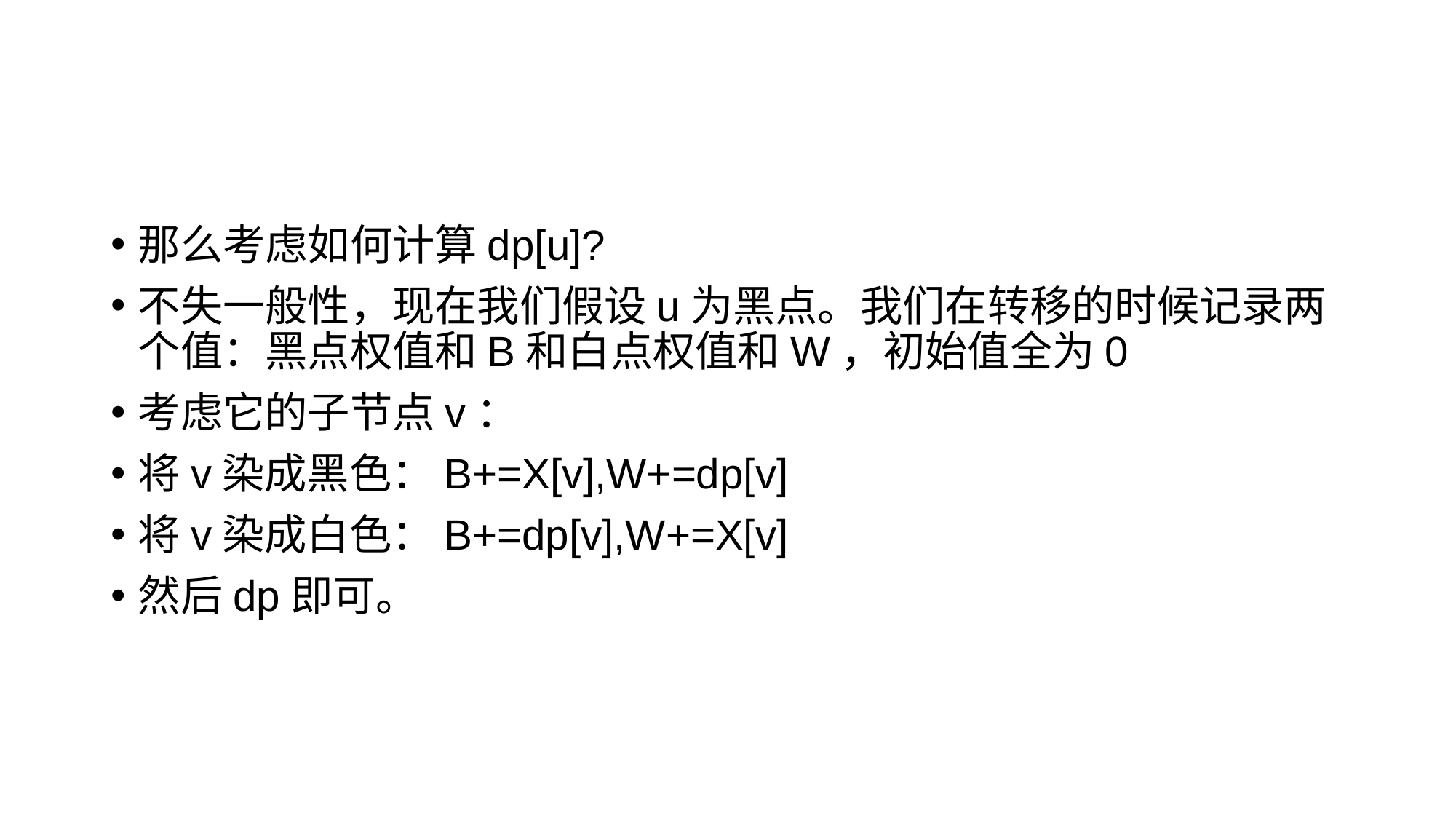

#
那么考虑如何计算dp[u]?
不失一般性，现在我们假设u为黑点。我们在转移的时候记录两个值：黑点权值和B和白点权值和W，初始值全为0
考虑它的子节点v：
将v染成黑色：B+=X[v],W+=dp[v]
将v染成白色：B+=dp[v],W+=X[v]
然后dp即可。